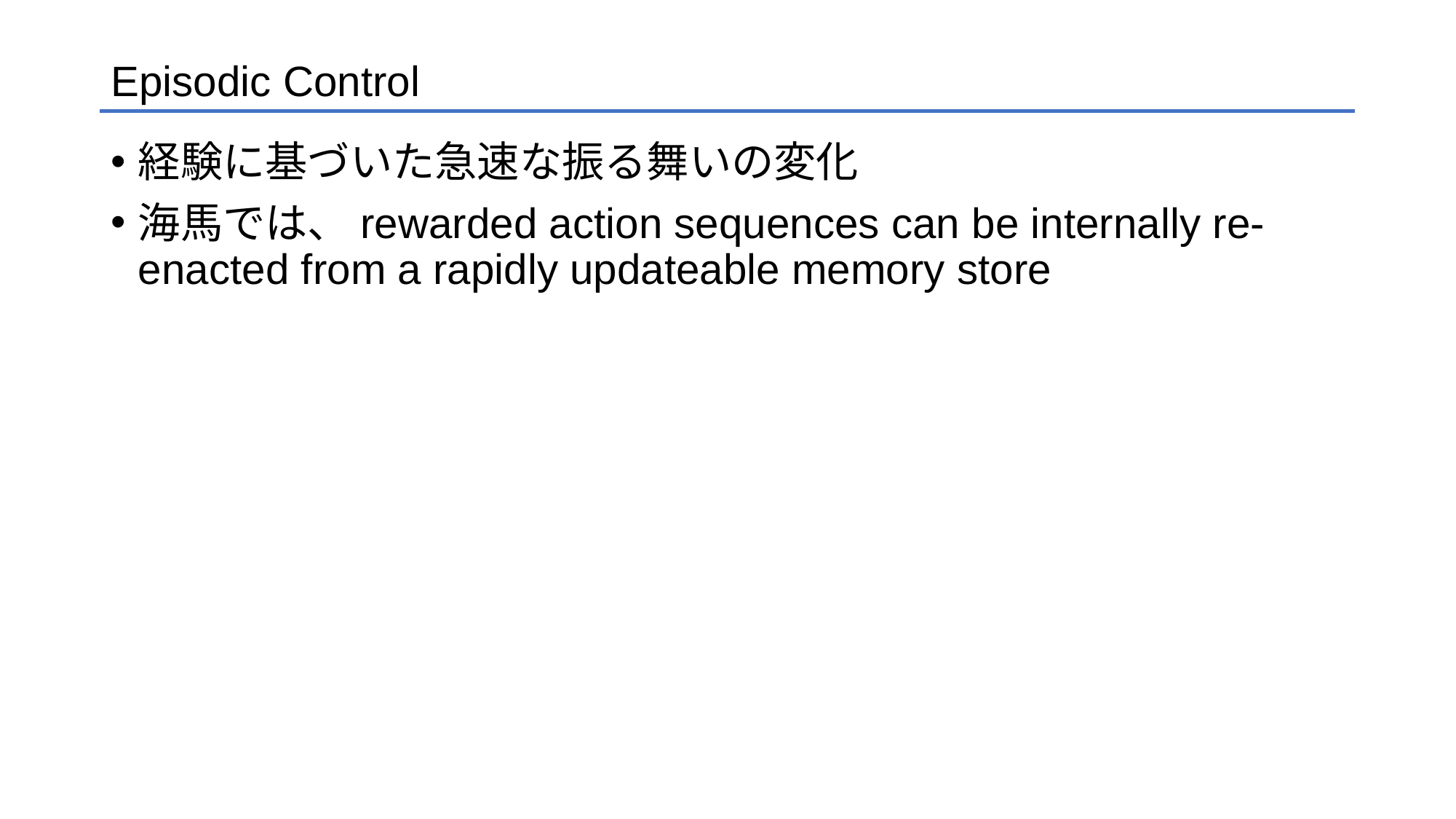

# Episodic Control
経験に基づいた急速な振る舞いの変化
海馬では、rewarded action sequences can be internally re-enacted from a rapidly updateable memory store